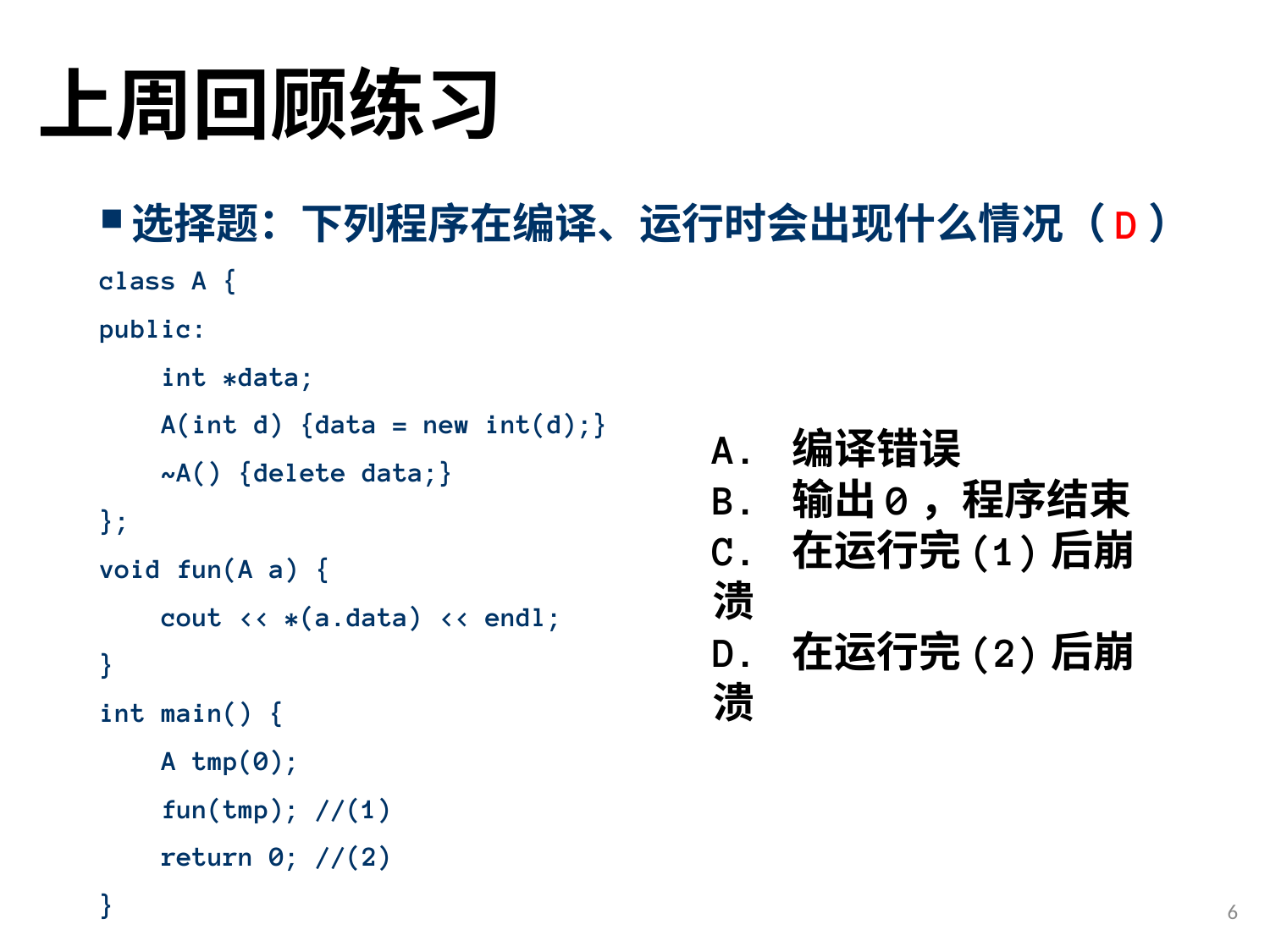

# 上周回顾练习
选择题：下列程序在编译、运行时会出现什么情况（D）
class A {
public:
    int *data;
    A(int d) {data = new int(d);}
    ~A() {delete data;}
};
void fun(A a) {
    cout << *(a.data) << endl;
}
int main() {
    A tmp(0);
    fun(tmp); //(1)
    return 0; //(2)
}

A. 编译错误
B. 输出0，程序结束
C. 在运行完(1)后崩溃
D. 在运行完(2)后崩溃
6